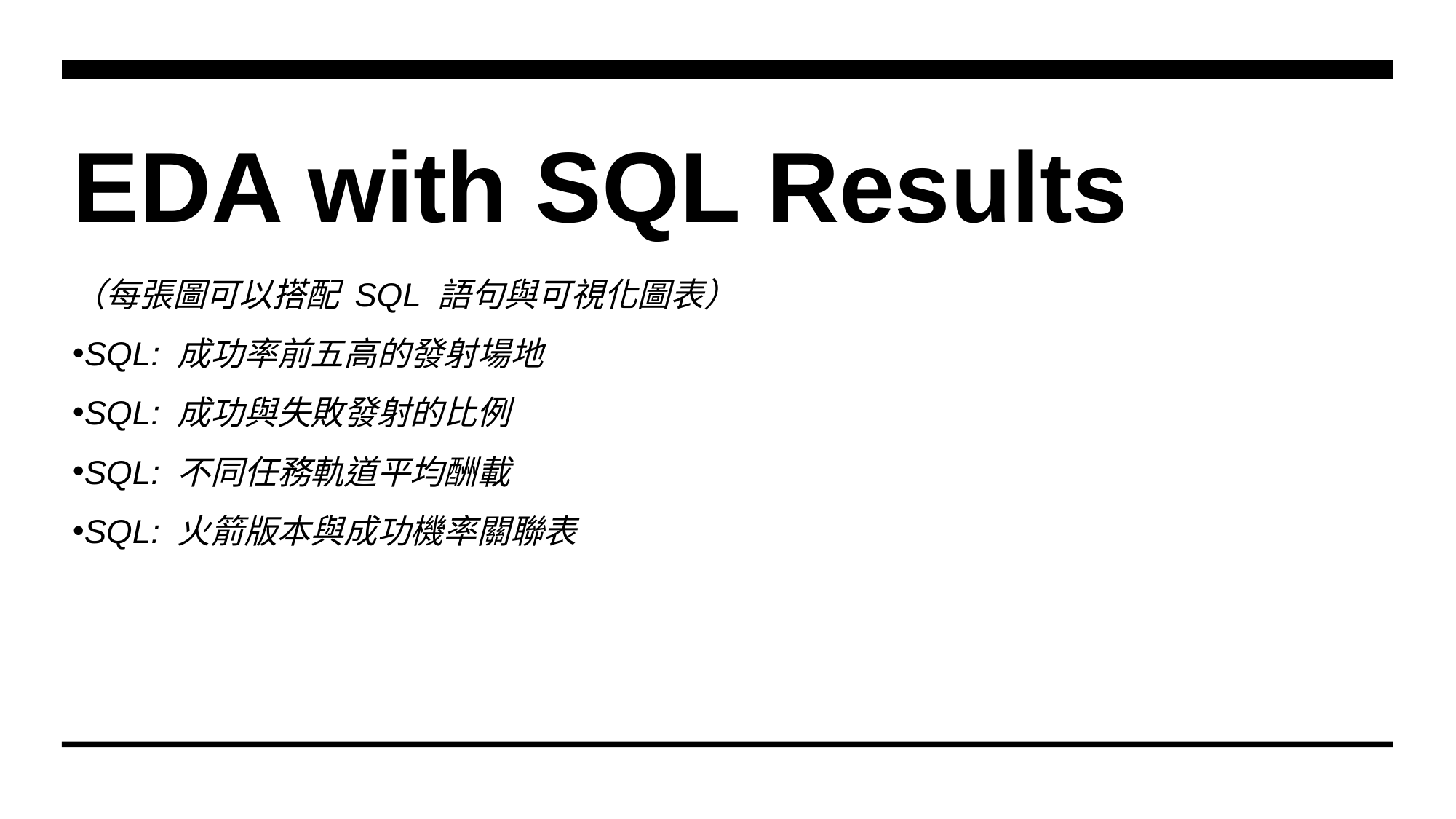

# EDA with SQL Results
（每張圖可以搭配 SQL 語句與可視化圖表）
SQL: 成功率前五高的發射場地
SQL: 成功與失敗發射的比例
SQL: 不同任務軌道平均酬載
SQL: 火箭版本與成功機率關聯表